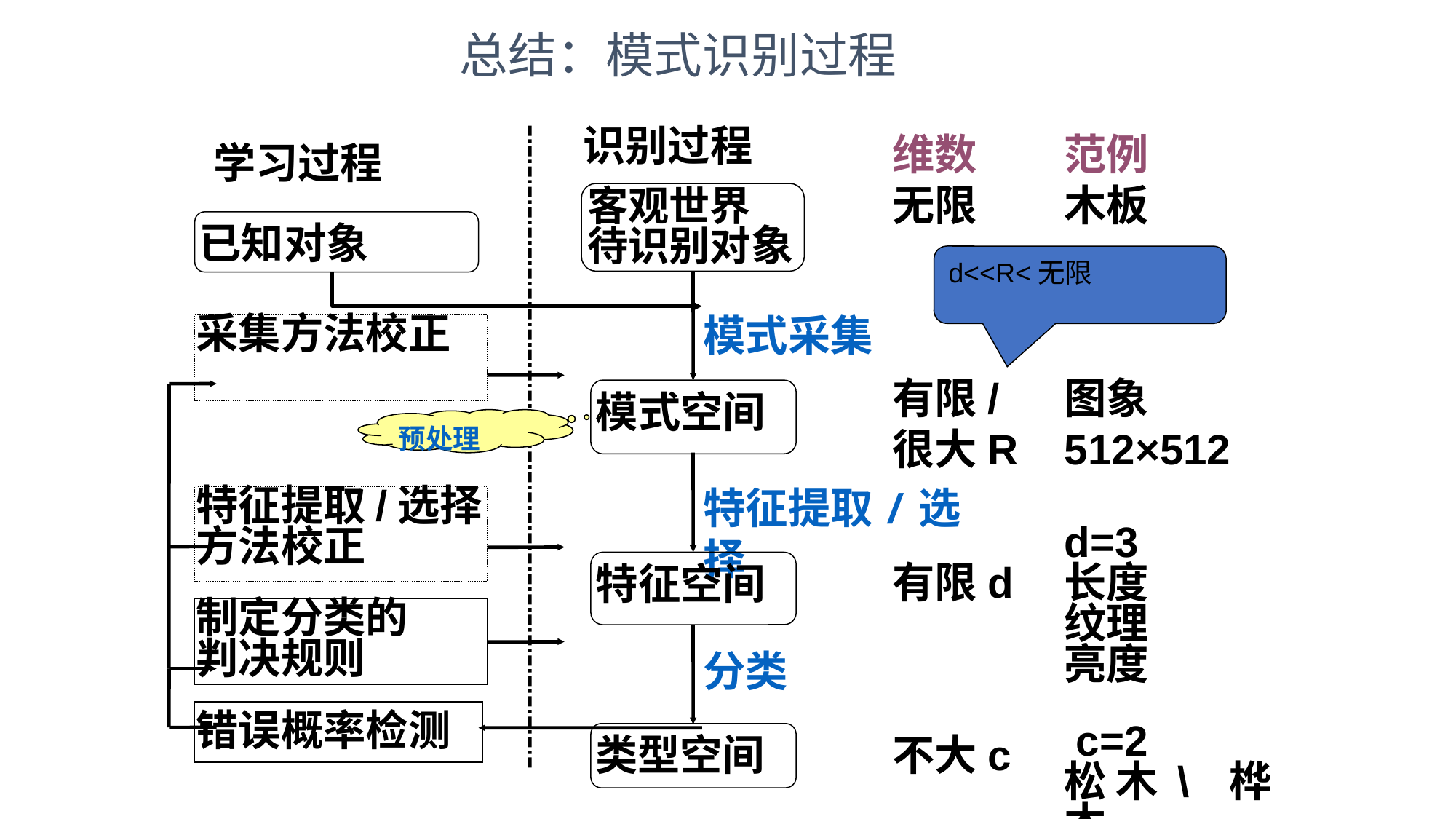

总结：模式识别过程
识别过程
客观世界
待识别对象

模式采集
模式空间

特征提取/选择
特征空间

分类
类型空间

学习过程
已知对象

采集方法校正

预处理
特征提取/选择方法校正

制定分类的
判决规则

错误概率检测

维数
无限

有限/
很大R

有限d

不大c
范例
木板

图象
512×512

d=3
长度
纹理
亮度

 c=2
松木\ 桦木
d<<R<无限